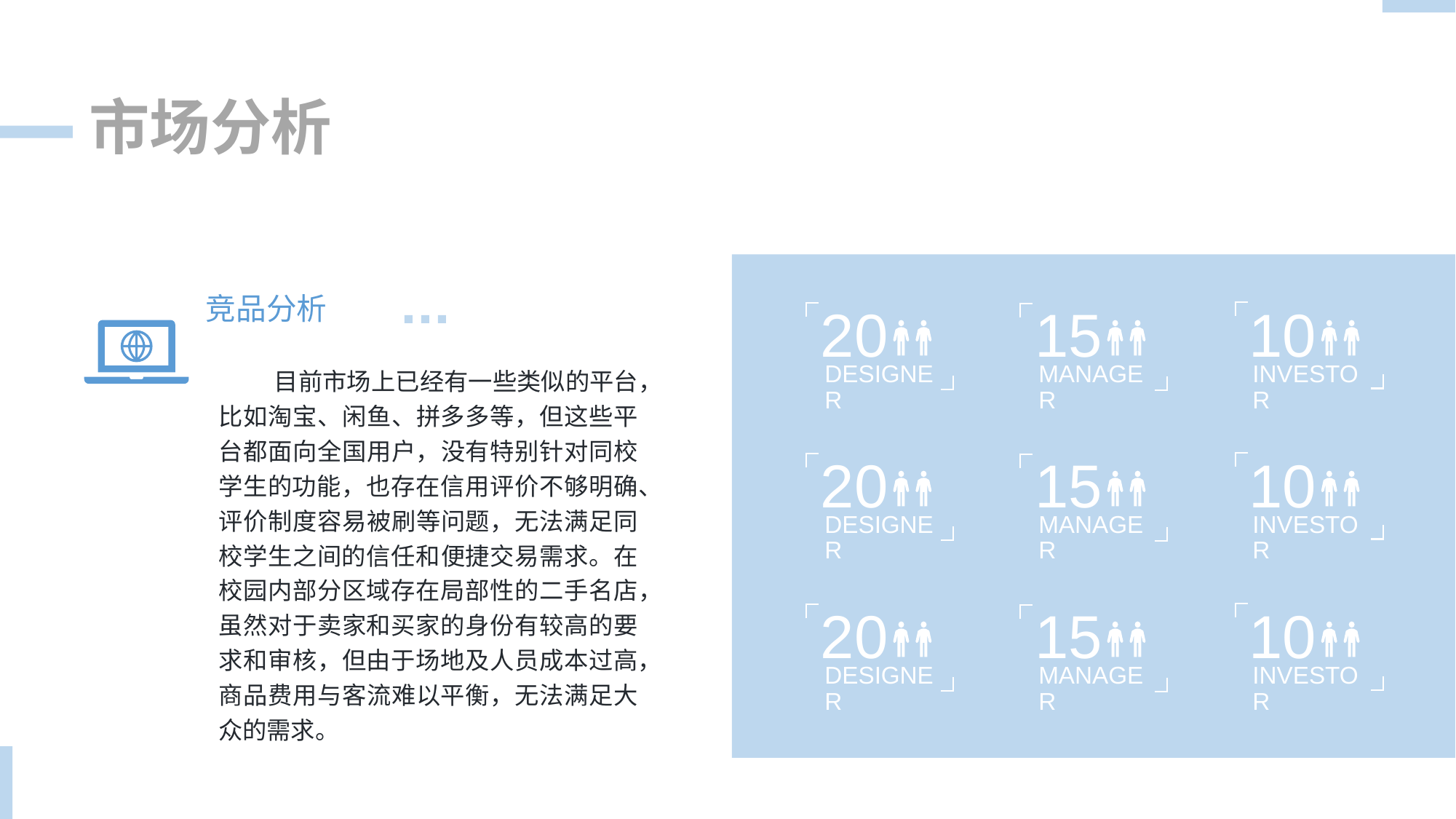

市场分析

竞品分析
20
15
10

         目前市场上已经有一些类似的平台，比如淘宝、闲鱼、拼多多等，但这些平台都面向全国用户，没有特别针对同校学生的功能，也存在信用评价不够明确、评价制度容易被刷等问题，无法满足同校学生之间的信任和便捷交易需求。在校园内部分区域存在局部性的二手名店，虽然对于卖家和买家的身份有较高的要求和审核，但由于场地及人员成本过高，商品费用与客流难以平衡，无法满足大众的需求。
DESIGNER
MANAGER
INVESTOR

20
15
10

DESIGNER
MANAGER
INVESTOR

20
15
10

DESIGNER
MANAGER
INVESTOR